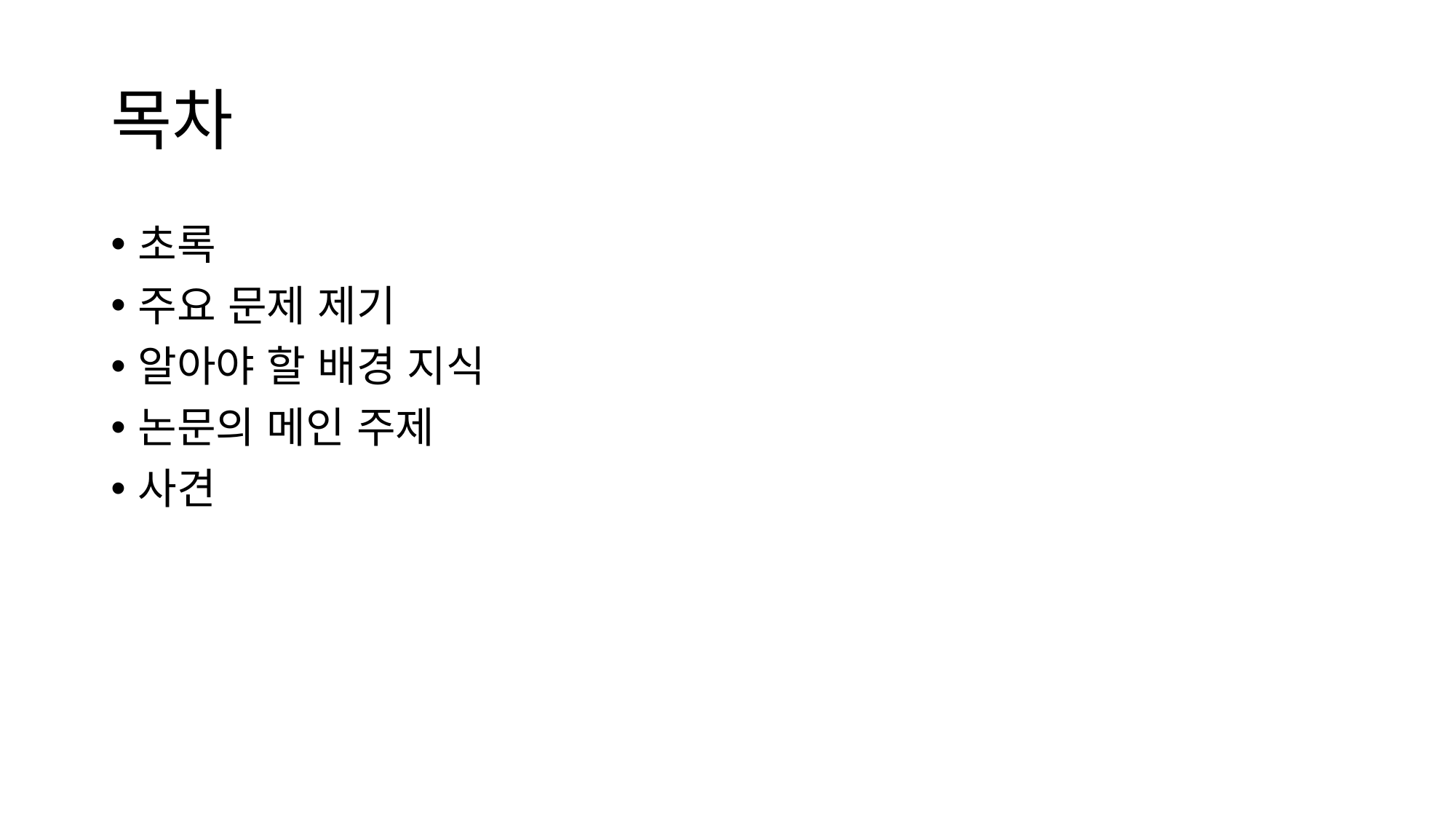

# 목차
초록
주요 문제 제기
알아야 할 배경 지식
논문의 메인 주제
사견